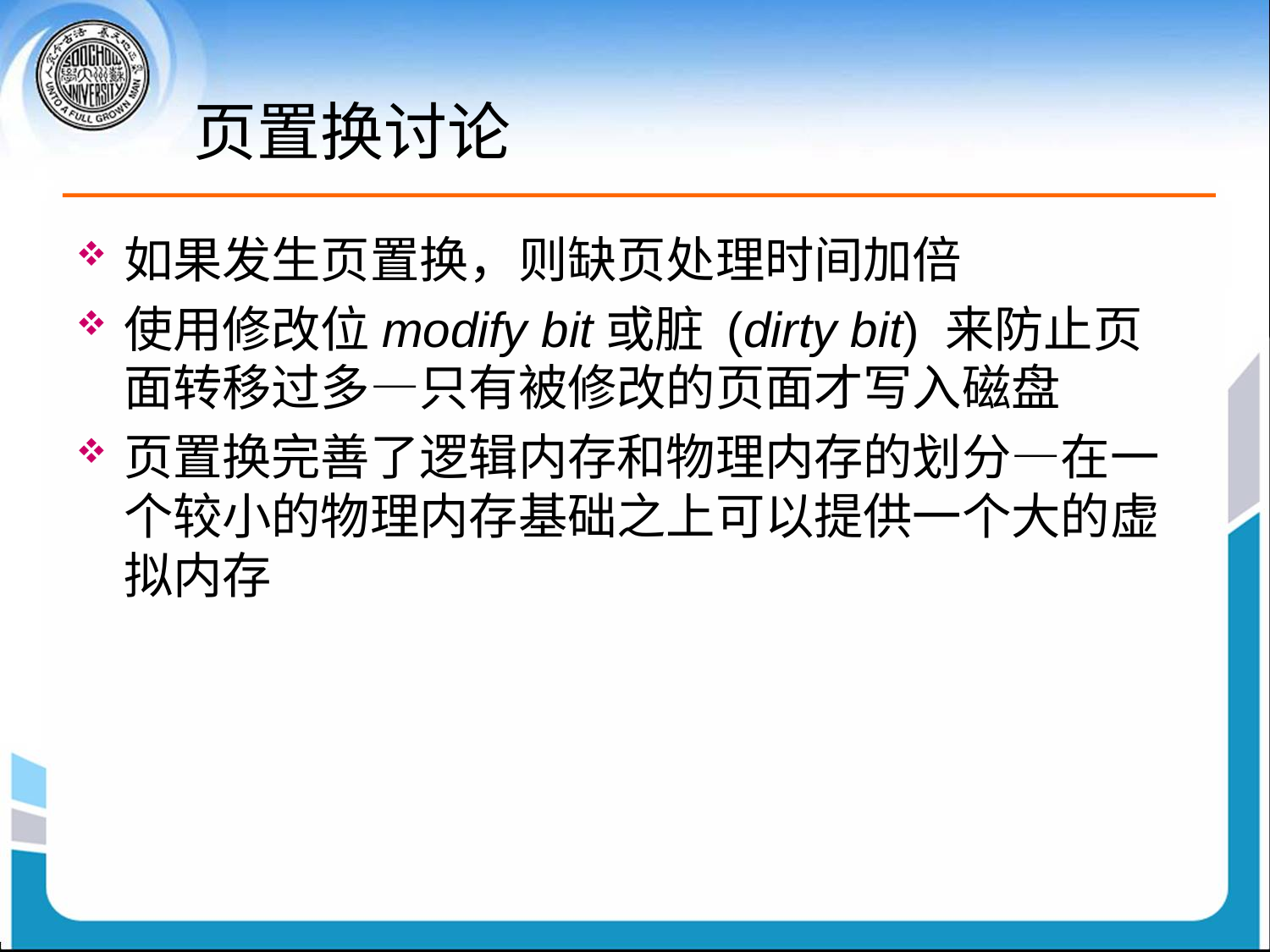

# 页置换讨论
如果发生页置换，则缺页处理时间加倍
使用修改位modify bit或脏 (dirty bit) 来防止页面转移过多—只有被修改的页面才写入磁盘
页置换完善了逻辑内存和物理内存的划分—在一个较小的物理内存基础之上可以提供一个大的虚拟内存